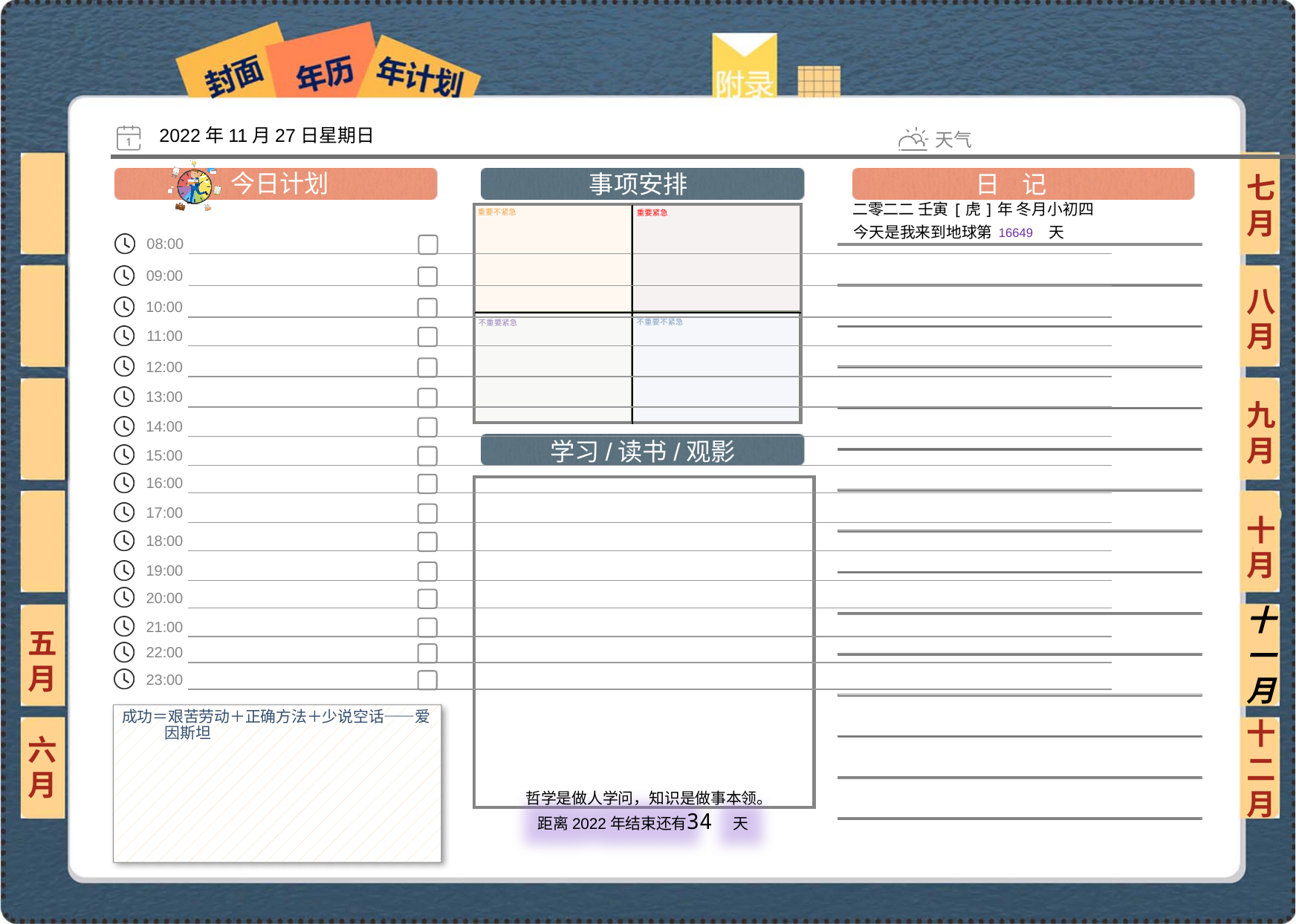

2022年11月27日星期日
七月
二零二二 壬寅[虎]年 冬月小初四
16649
八月
九月
十月
十一月
五月
成功＝艰苦劳动＋正确方法＋少说空话——爱因斯坦

六月
十二月
34
 哲学是做人学问，知识是做事本领。